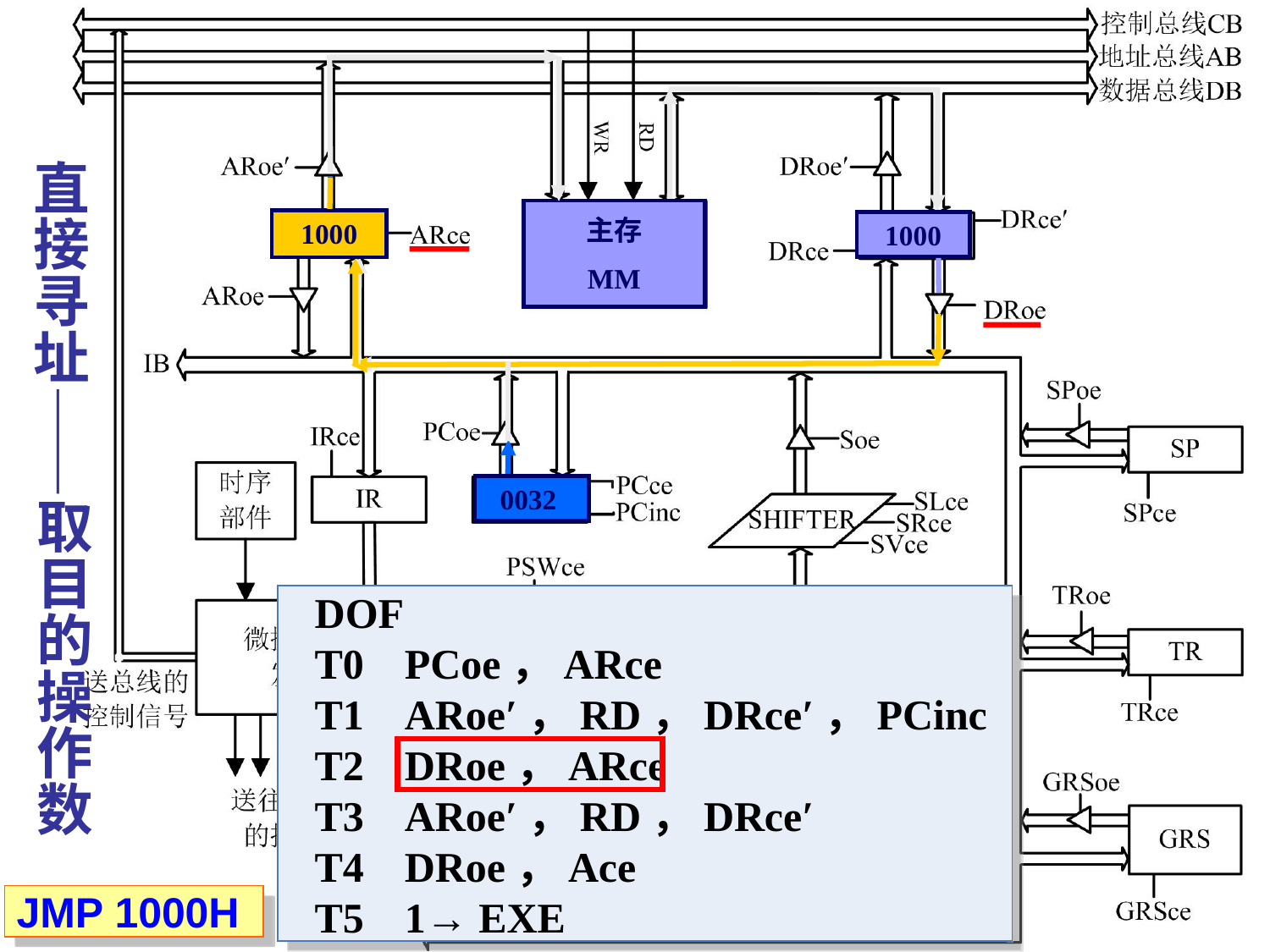

# 直接寻址——取目的操作数

主存
MM
1000
0031
1000

0032
DOF
T0	PCoe，ARce
T1	ARoe′，RD，DRce′，PCinc
T2	DRoe，ARce
T3	ARoe′，RD，DRce′
T4	DRoe，Ace
T5	1→ EXE

JMP 1000H
46